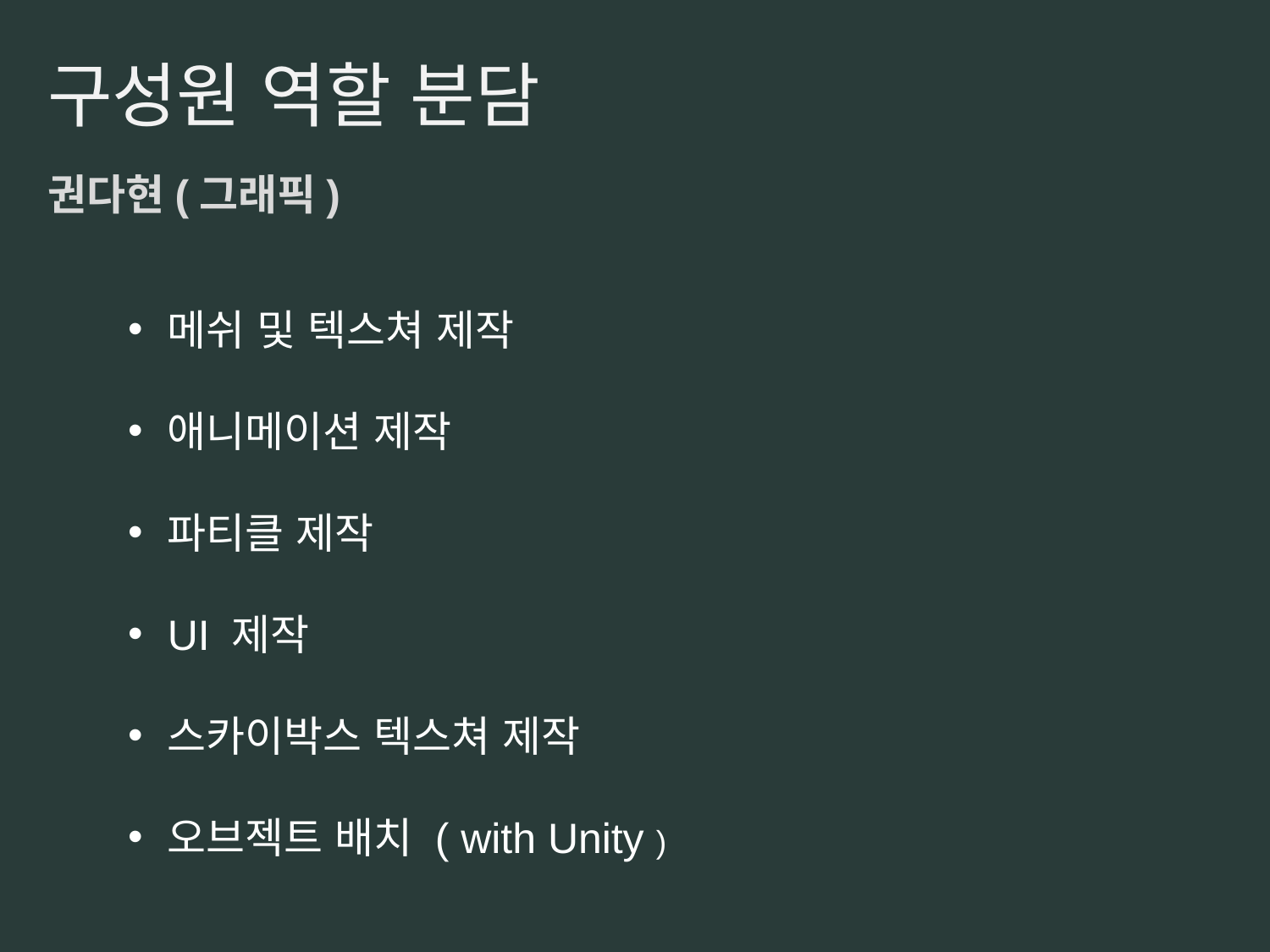

구성원 역할 분담
권다현(그래픽)
메쉬 및 텍스쳐 제작
애니메이션 제작
파티클 제작
UI 제작
스카이박스 텍스쳐 제작
오브젝트 배치 ( with Unity )